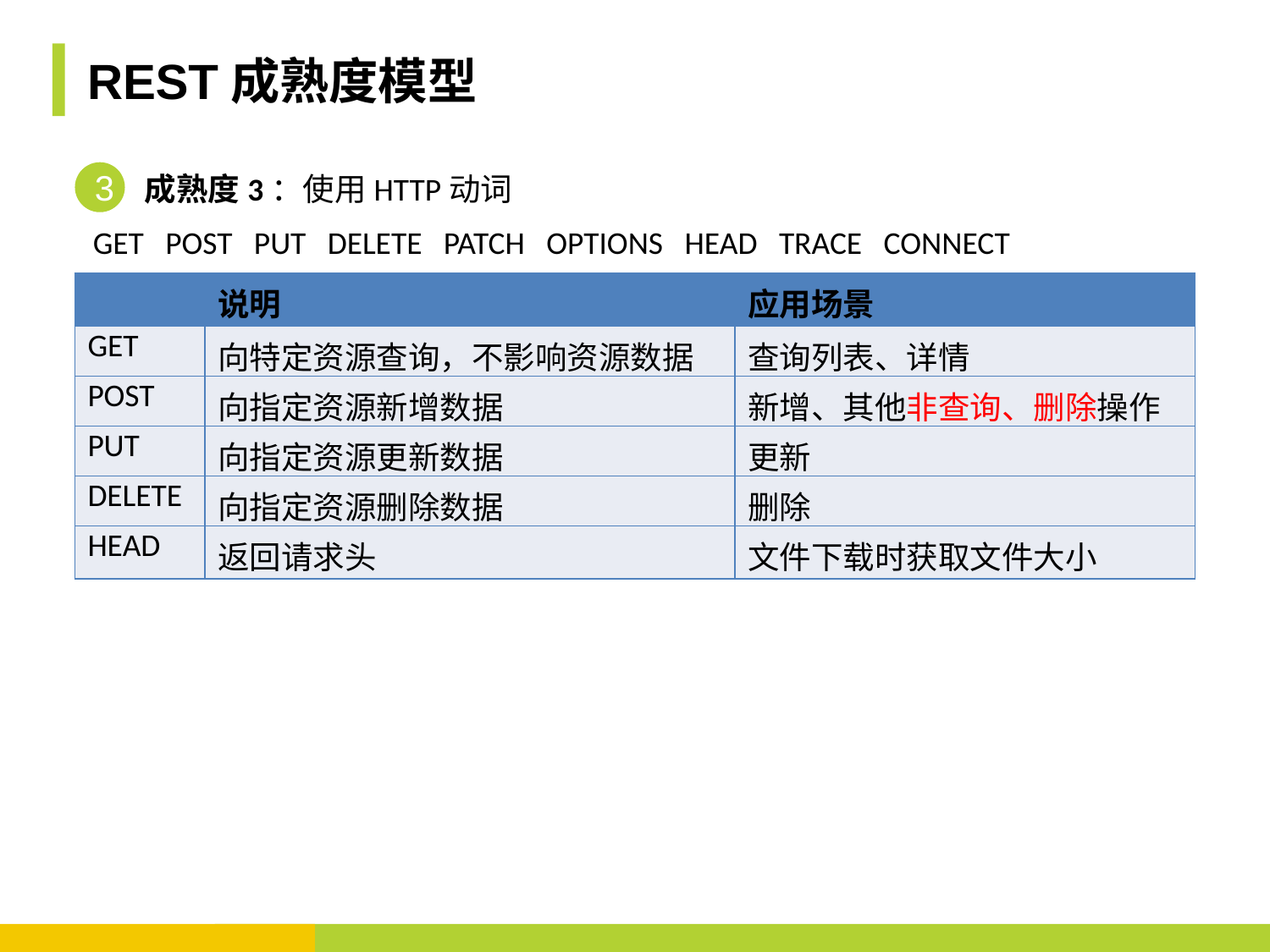

REST成熟度模型
3
成熟度3：使用HTTP动词
GET   POST   PUT   DELETE   PATCH   OPTIONS   HEAD   TRACE   CONNECT
|  | 说明 | 应用场景 |
| --- | --- | --- |
| GET | 向特定资源查询，不影响资源数据 | 查询列表、详情 |
| --- | --- | --- |
| POST | 向指定资源新增数据 | 新增、其他非查询、删除操作 |
| --- | --- | --- |
| PUT | 向指定资源更新数据 | 更新 |
| --- | --- | --- |
| DELETE | 向指定资源删除数据 | 删除 |
| --- | --- | --- |
| HEAD | 返回请求头 | 文件下载时获取文件大小 |
| --- | --- | --- |